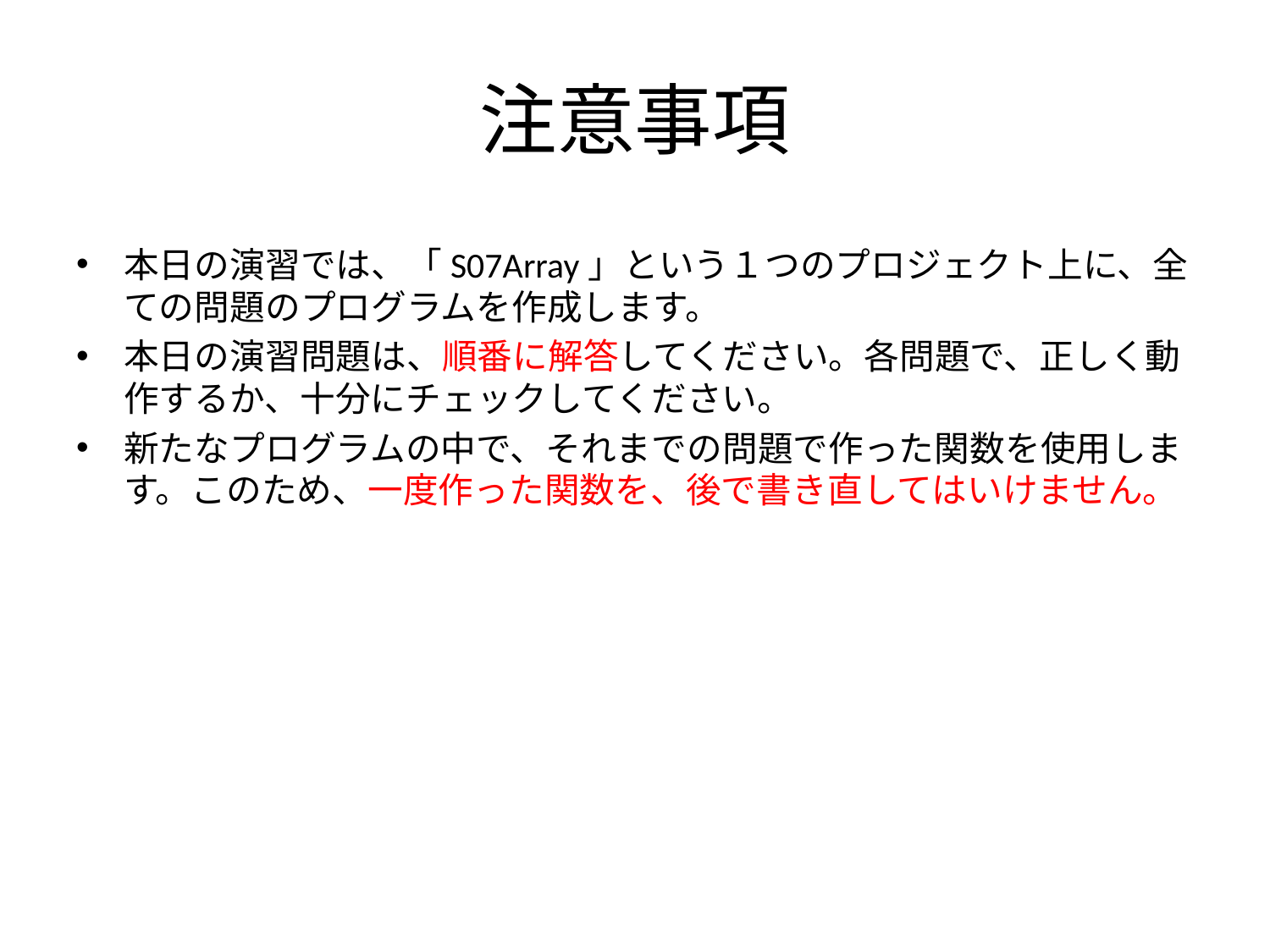

# 注意事項
本日の演習では、「S07Array」という１つのプロジェクト上に、全ての問題のプログラムを作成します。
本日の演習問題は、順番に解答してください。各問題で、正しく動作するか、十分にチェックしてください。
新たなプログラムの中で、それまでの問題で作った関数を使用します。このため、一度作った関数を、後で書き直してはいけません。